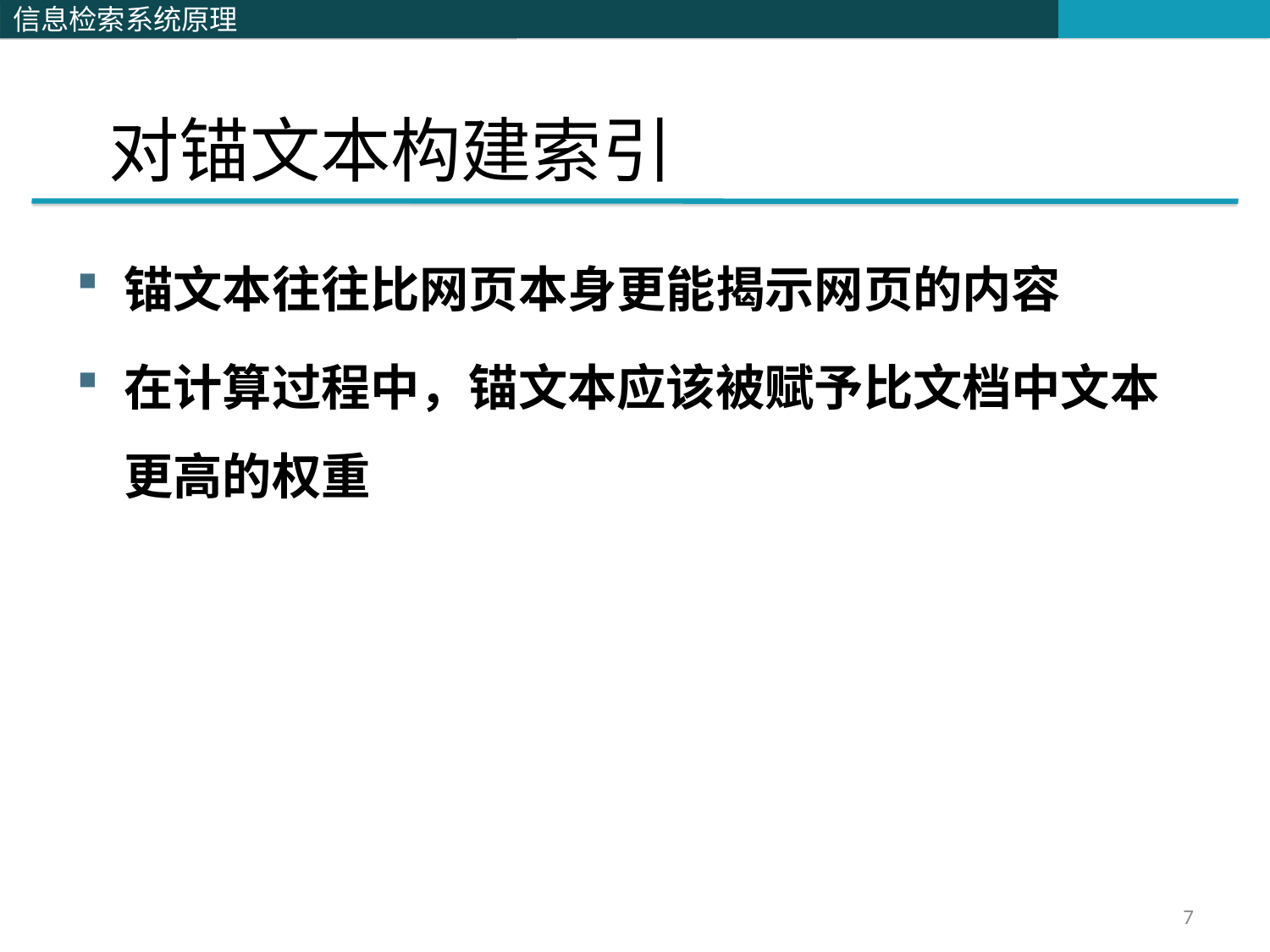

# 对锚文本构建索引
锚文本往往比网页本身更能揭示网页的内容
在计算过程中，锚文本应该被赋予比文档中文本更高的权重

7